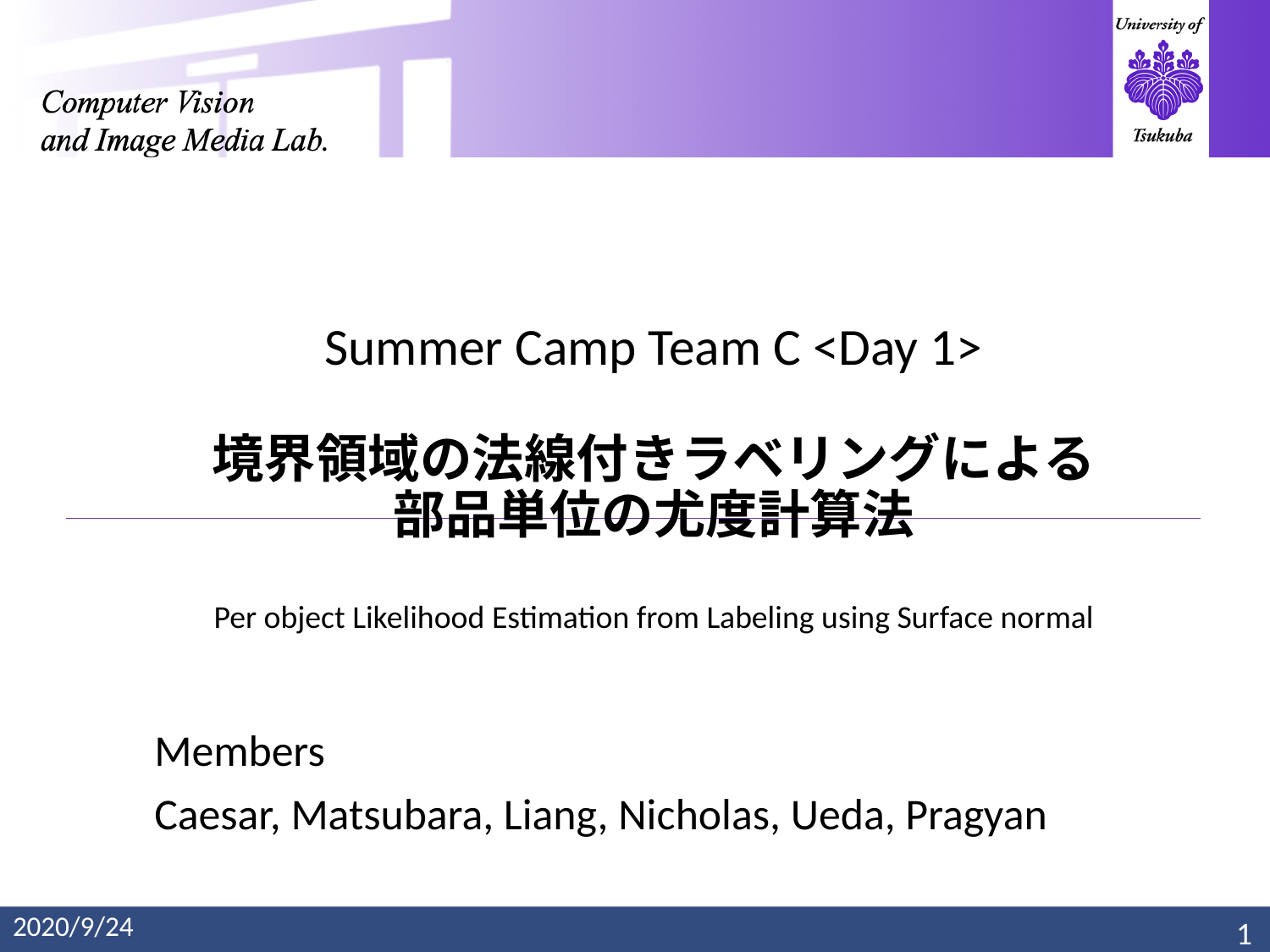

# Summer Camp Team C <Day 1> 境界領域の法線付きラベリングによる 部品単位の尤度計算法 Per object Likelihood Estimation from Labeling using Surface normal
Members
Caesar, Matsubara, Liang, Nicholas, Ueda, Pragyan